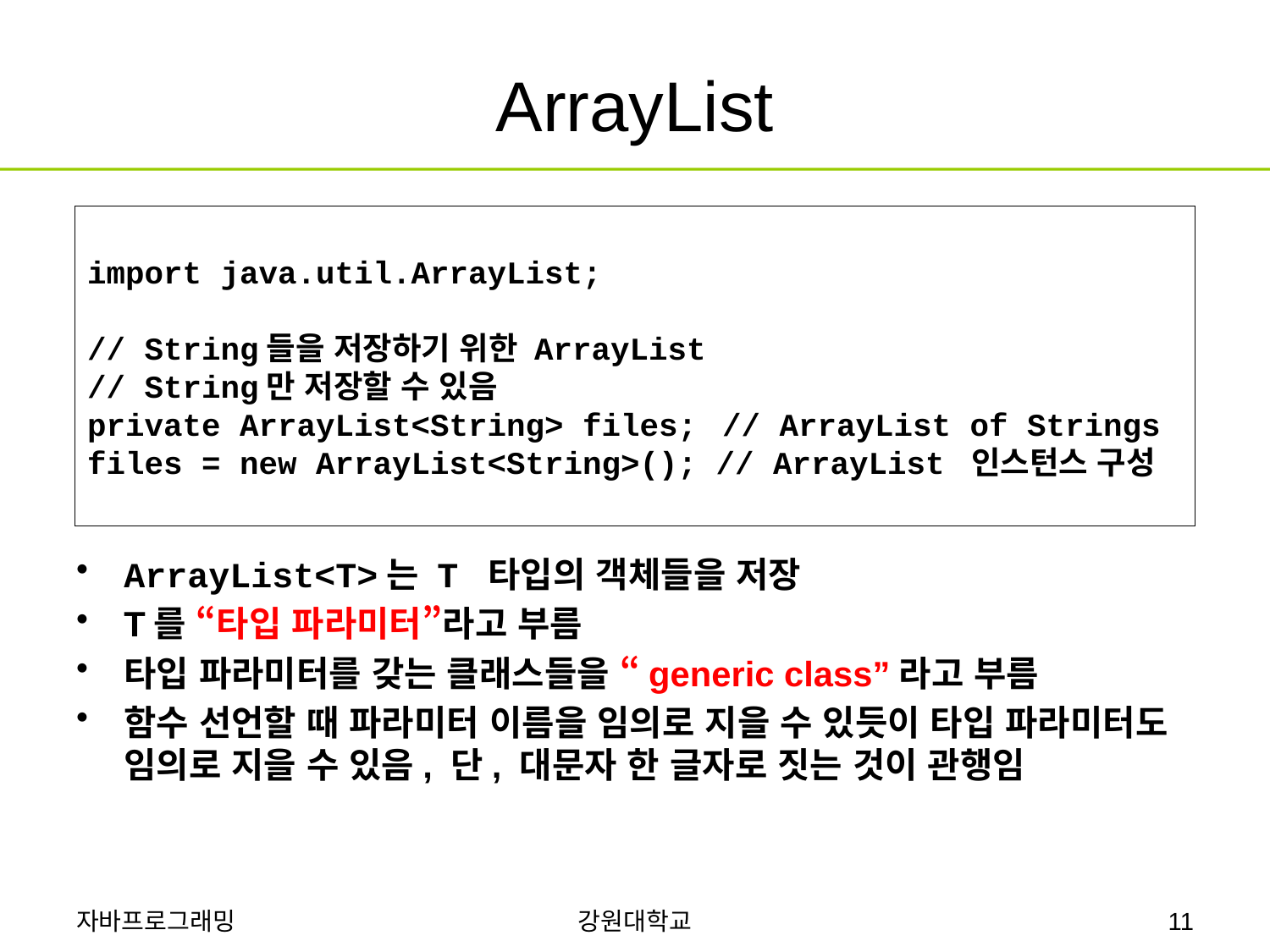

# ArrayList

import java.util.ArrayList;

// String들을 저장하기 위한 ArrayList
// String만 저장할 수 있음
private ArrayList<String> files;	// ArrayList of Strings
files = new ArrayList<String>(); // ArrayList 인스턴스 구성
ArrayList<T>는 T 타입의 객체들을 저장
T를 “타입 파라미터”라고 부름
타입 파라미터를 갖는 클래스들을 “generic class”라고 부름
함수 선언할 때 파라미터 이름을 임의로 지을 수 있듯이 타입 파라미터도 임의로 지을 수 있음, 단, 대문자 한 글자로 짓는 것이 관행임

자바프로그래밍
강원대학교
11